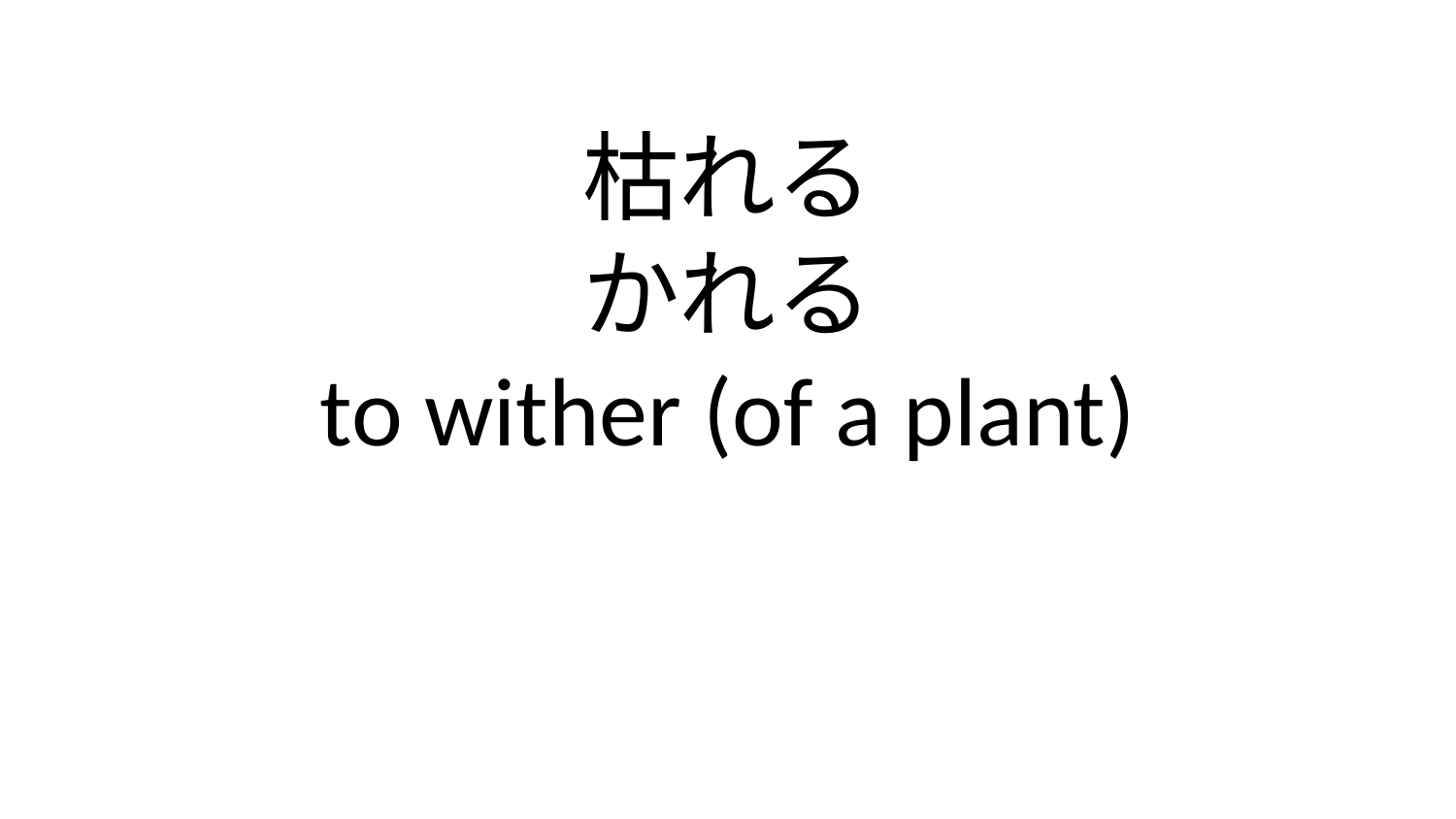

枯れる
かれる
to wither (of a plant)